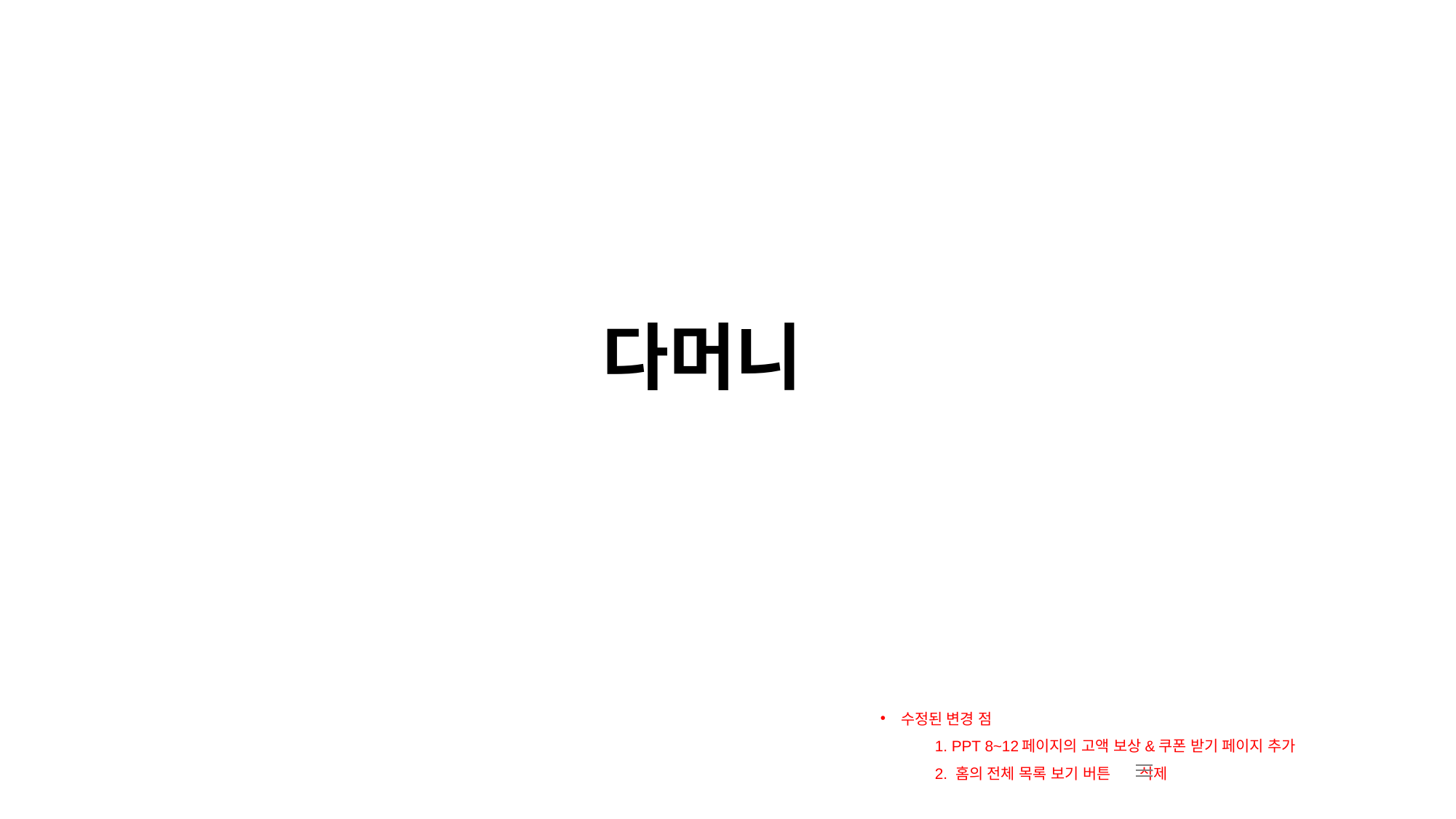

다머니
수정된 변경 점
1. PPT 8~12페이지의 고액 보상&쿠폰 받기 페이지 추가
2. 홈의 전체 목록 보기 버튼       삭제